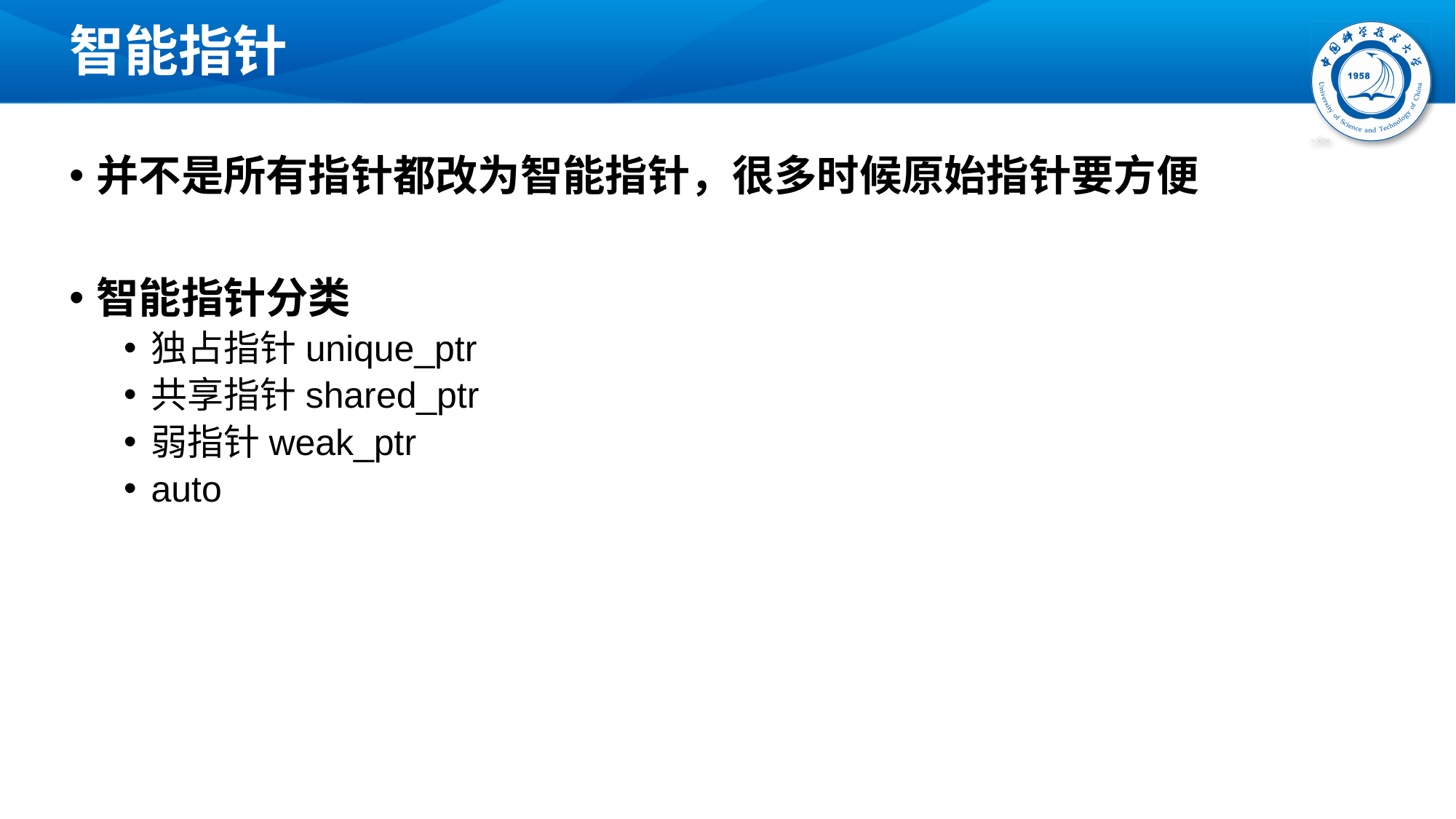

# 智能指针
并不是所有指针都改为智能指针，很多时候原始指针要方便

智能指针分类
独占指针unique_ptr
共享指针shared_ptr
弱指针weak_ptr
auto